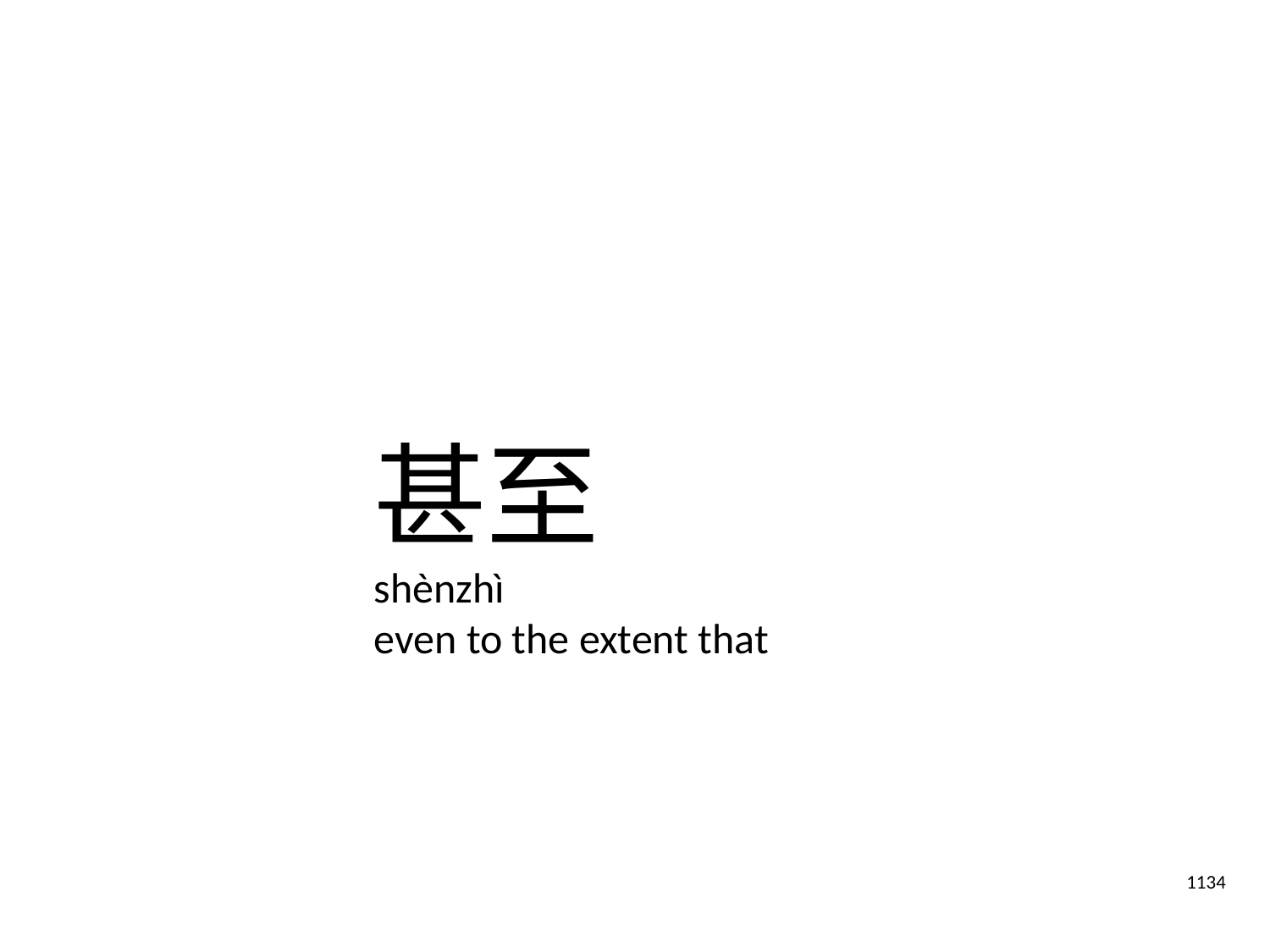

甚至
shènzhì
even to the extent that

1134